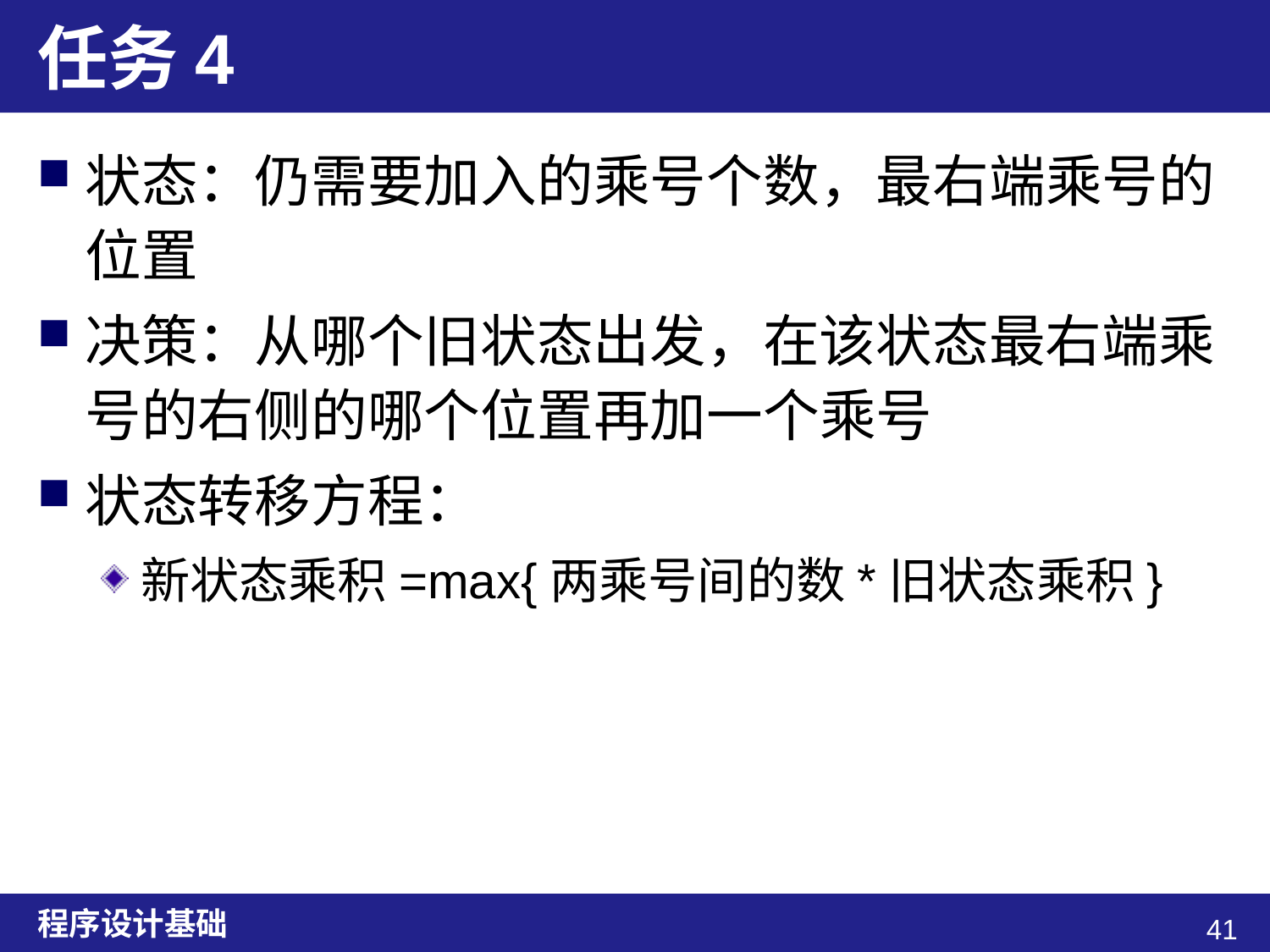

# 任务4
状态：仍需要加入的乘号个数，最右端乘号的位置
决策：从哪个旧状态出发，在该状态最右端乘号的右侧的哪个位置再加一个乘号
状态转移方程：
新状态乘积=max{两乘号间的数*旧状态乘积}